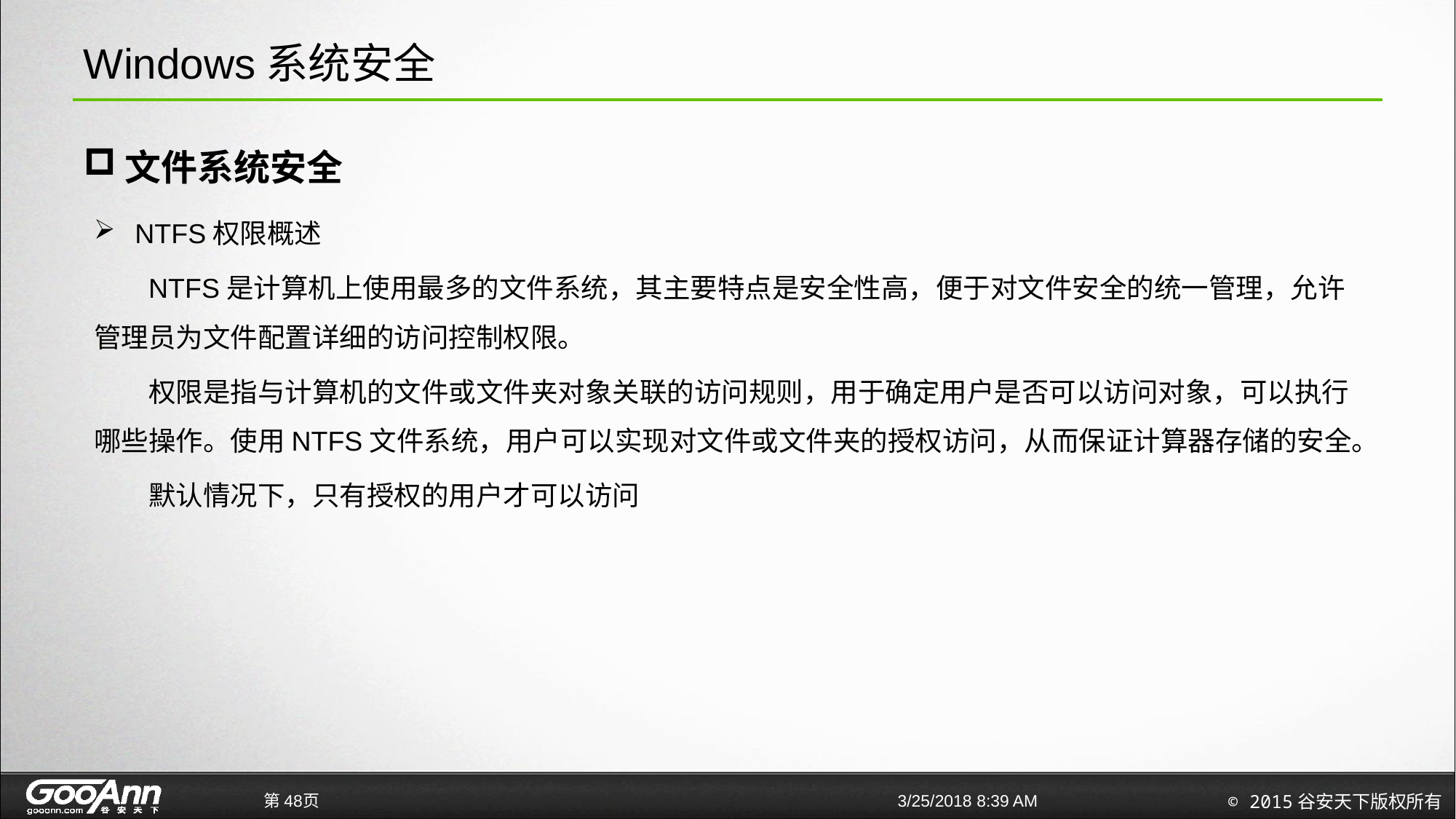

# Windows系统安全
文件系统安全
NTFS权限概述
NTFS是计算机上使用最多的文件系统，其主要特点是安全性高，便于对文件安全的统一管理，允许管理员为文件配置详细的访问控制权限。
权限是指与计算机的文件或文件夹对象关联的访问规则，用于确定用户是否可以访问对象，可以执行哪些操作。使用NTFS文件系统，用户可以实现对文件或文件夹的授权访问，从而保证计算器存储的安全。
默认情况下，只有授权的用户才可以访问